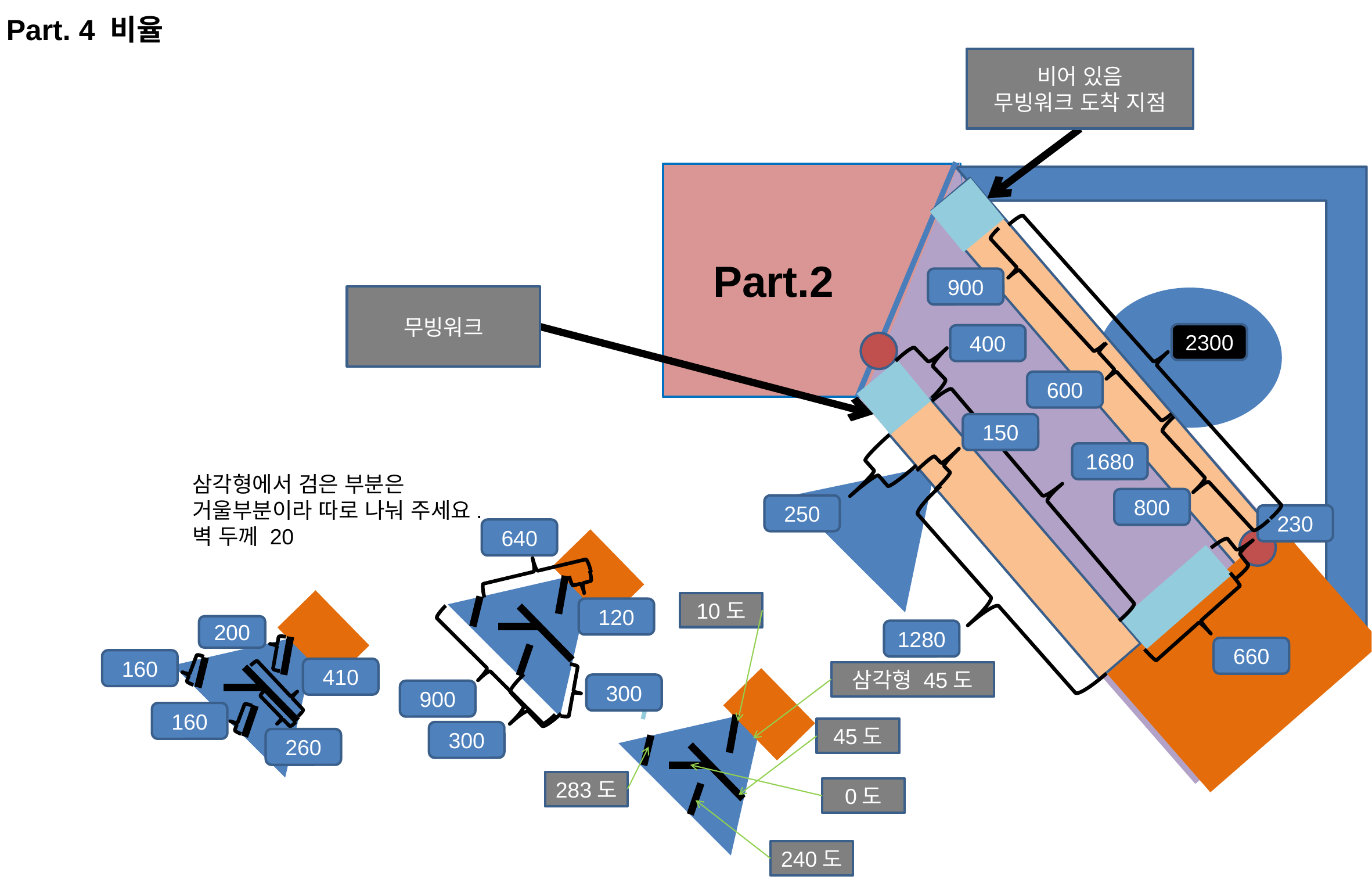

Part. 4 비율
비어 있음
무빙워크 도착 지점

Part.2
900
무빙워크

2300
400

600

150
1680

삼각형에서 검은 부분은
거울부분이라 따로 나눠 주세요.
벽 두께 20

800
250
230

640

10도

120
200
1280

660
160

410
삼각형 45도

300

900

160
45도
300
260
283도
0도
240도